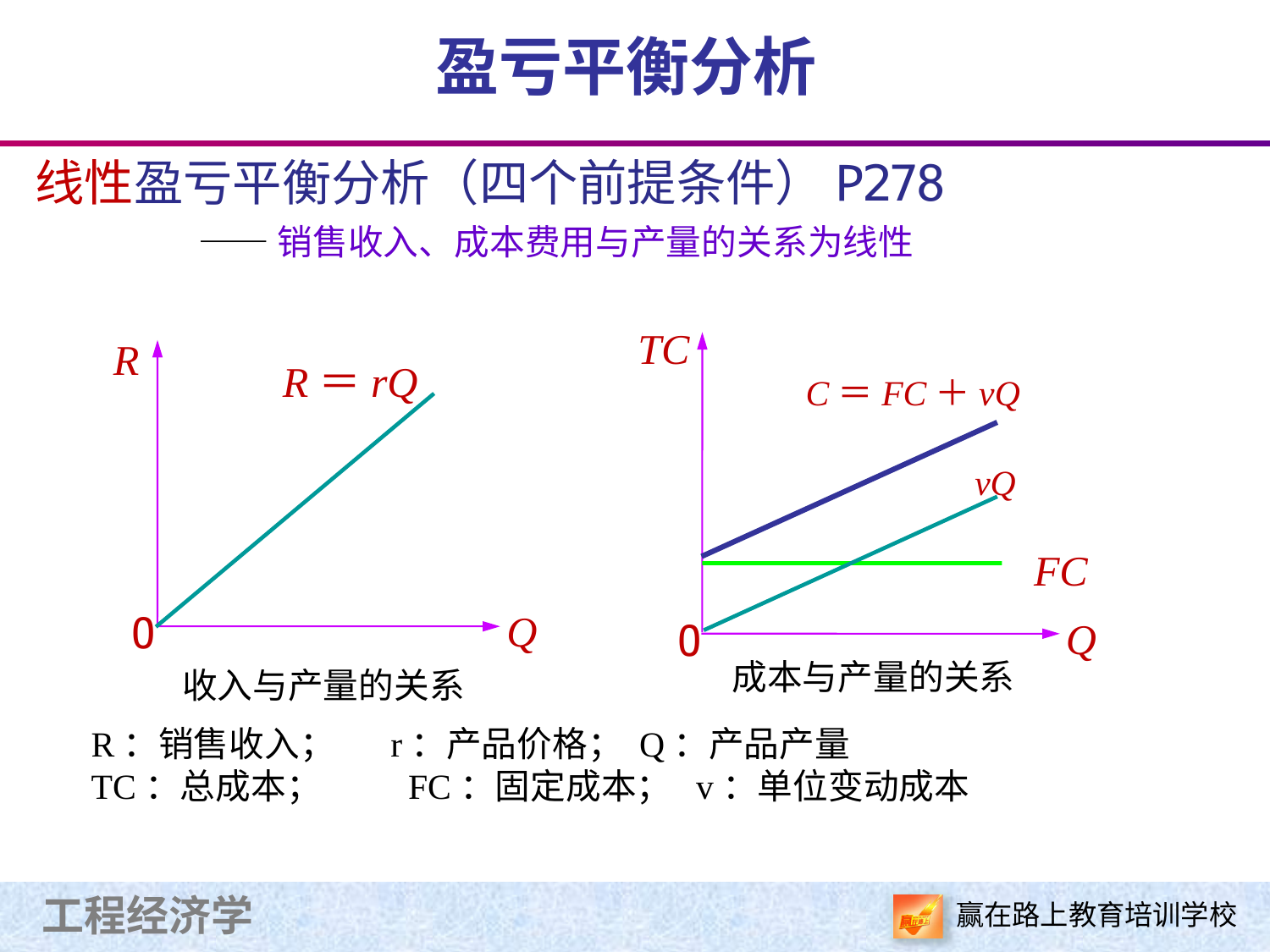

盈亏平衡分析
 线性盈亏平衡分析（四个前提条件）P278
——销售收入、成本费用与产量的关系为线性
TC

FC

Q
0

R

R＝rQ

Q
0

C＝FC＋vQ

vQ

成本与产量的关系
收入与产量的关系
R：销售收入；      r：产品价格； Q：产品产量
TC：总成本；          FC：固定成本；  v：单位变动成本